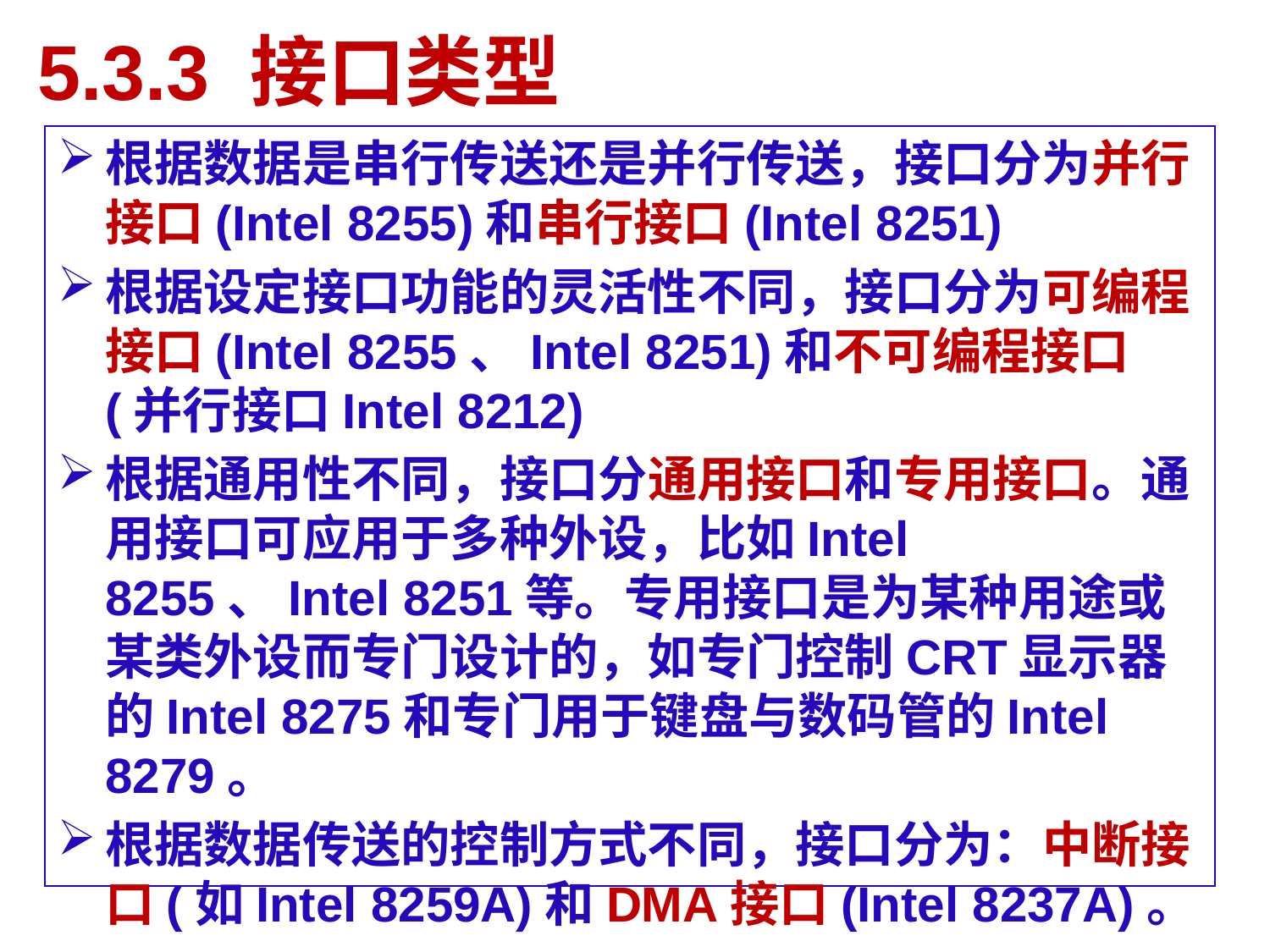

5.3.3 接口类型
根据数据是串行传送还是并行传送，接口分为并行接口(Intel 8255)和串行接口(Intel 8251)
根据设定接口功能的灵活性不同，接口分为可编程接口(Intel 8255、Intel 8251)和不可编程接口(并行接口Intel 8212)
根据通用性不同，接口分通用接口和专用接口。通用接口可应用于多种外设，比如Intel 8255、Intel 8251等。专用接口是为某种用途或某类外设而专门设计的，如专门控制CRT显示器的Intel 8275和专门用于键盘与数码管的Intel 8279。
根据数据传送的控制方式不同，接口分为：中断接口(如Intel 8259A)和DMA接口(Intel 8237A)。